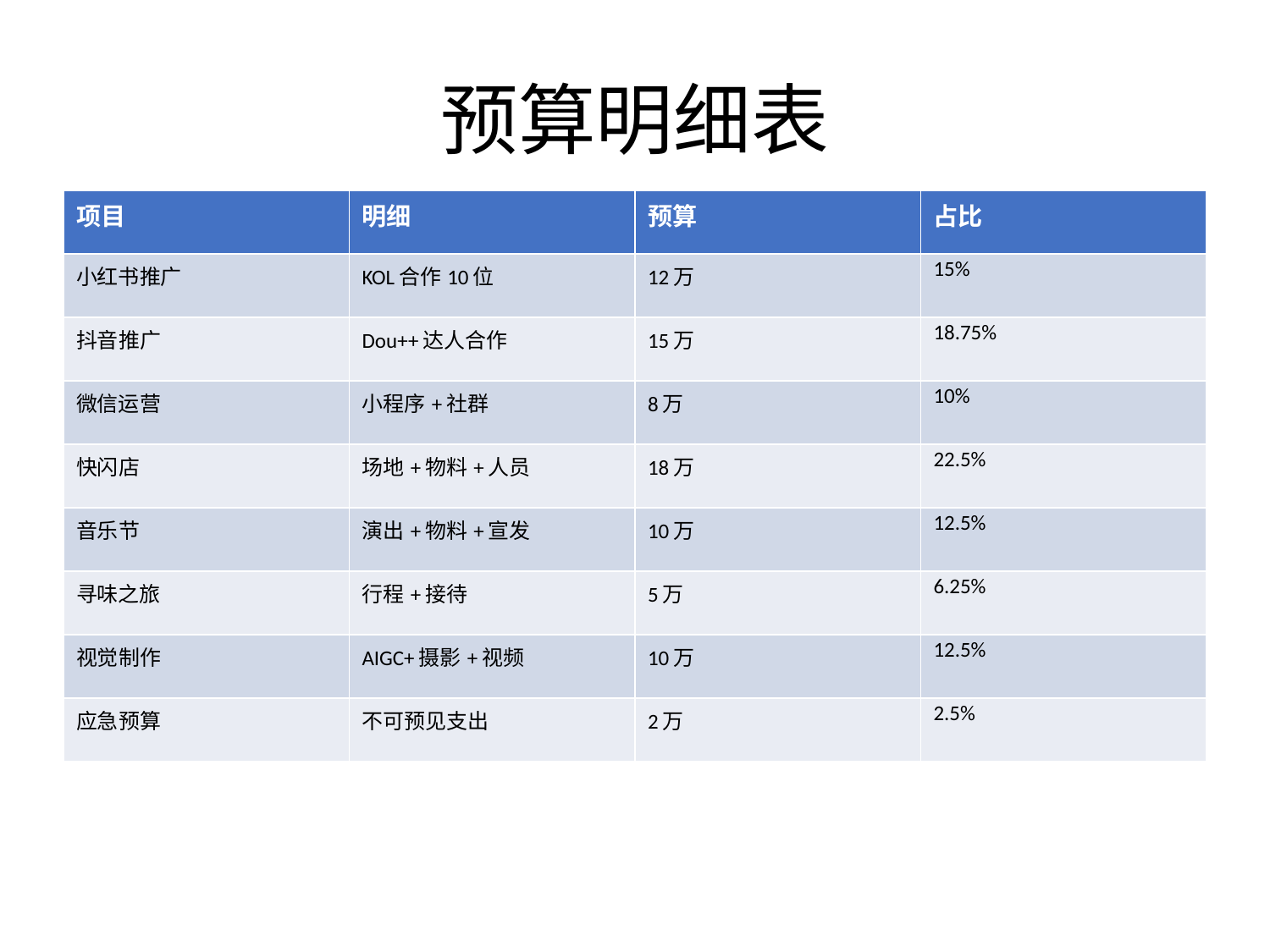

# 预算明细表
| 项目 | 明细 | 预算 | 占比 |
| --- | --- | --- | --- |
| 小红书推广 | KOL合作10位 | 12万 | 15% |
| 抖音推广 | Dou++达人合作 | 15万 | 18.75% |
| 微信运营 | 小程序+社群 | 8万 | 10% |
| 快闪店 | 场地+物料+人员 | 18万 | 22.5% |
| 音乐节 | 演出+物料+宣发 | 10万 | 12.5% |
| 寻味之旅 | 行程+接待 | 5万 | 6.25% |
| 视觉制作 | AIGC+摄影+视频 | 10万 | 12.5% |
| 应急预算 | 不可预见支出 | 2万 | 2.5% |